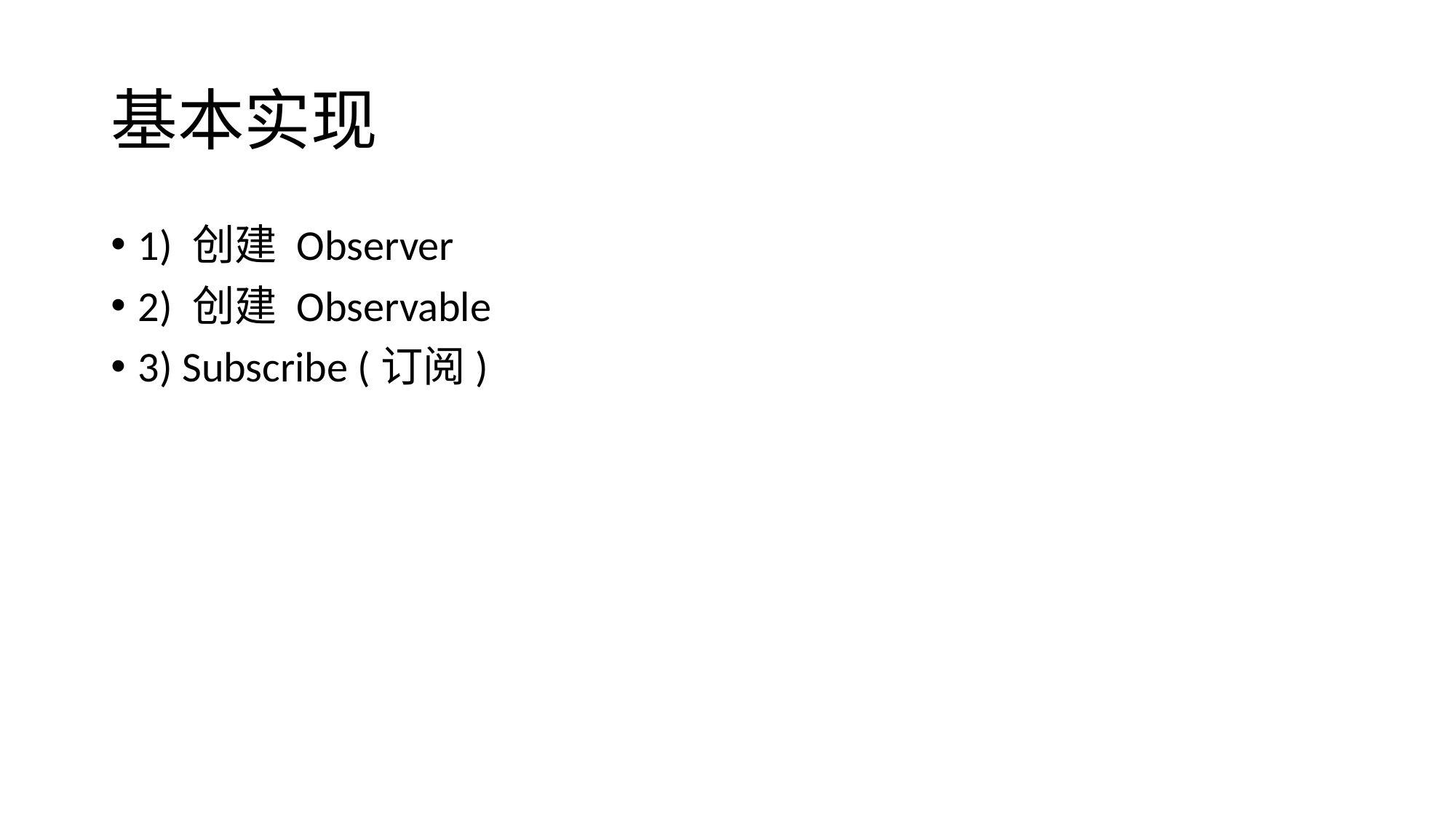

# 基本实现
1) 创建 Observer
2) 创建 Observable
3) Subscribe (订阅)